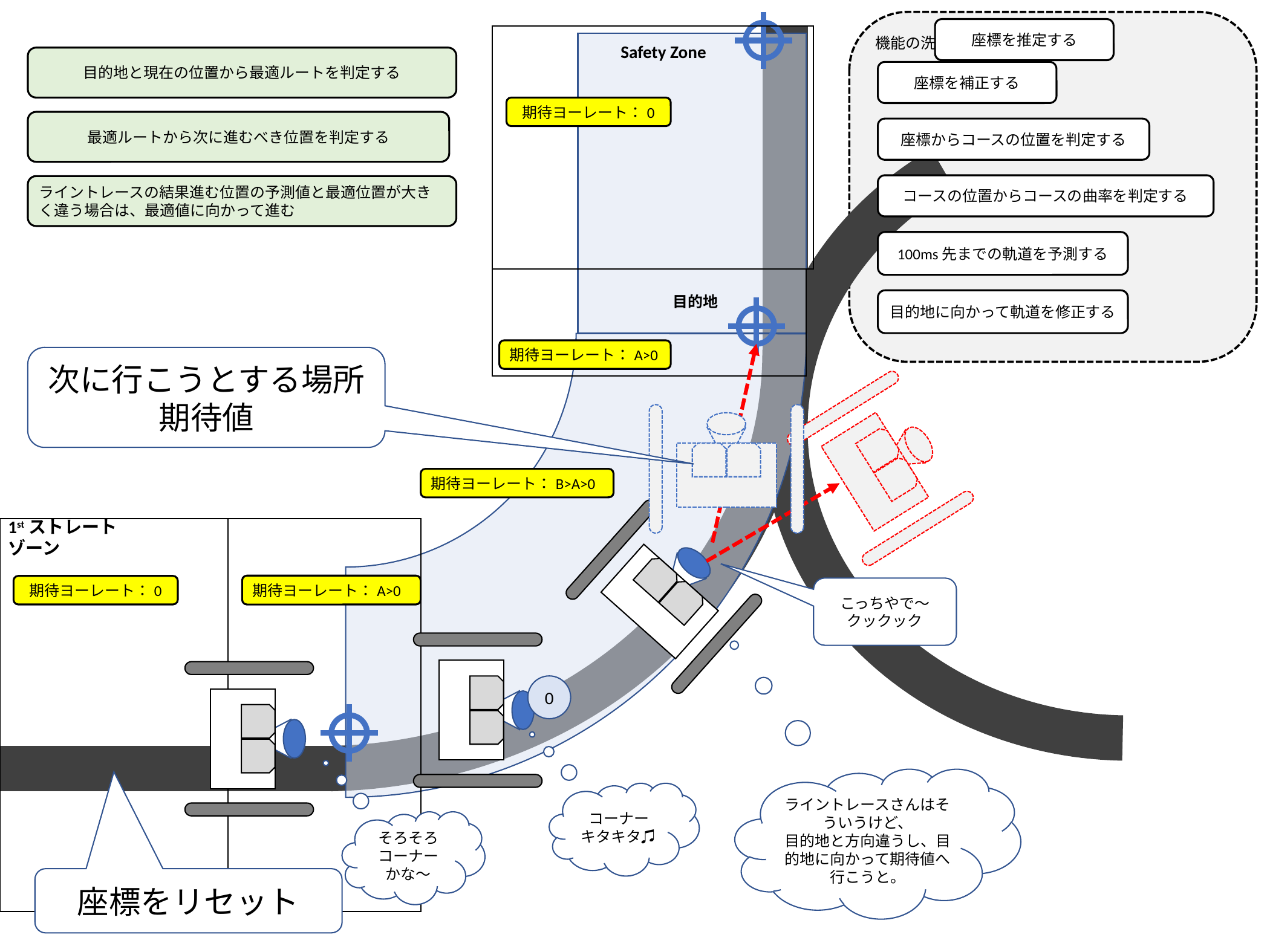

機能の洗い出し
座標を推定する

Safety Zone
目的地と現在の位置から最適ルートを判定する
座標を補正する
期待ヨーレート：0
最適ルートから次に進むべき位置を判定する
座標からコースの位置を判定する
コースの位置からコースの曲率を判定する
ライントレースの結果進む位置の予測値と最適位置が大きく違う場合は、最適値に向かって進む
100ms先までの軌道を予測する

目的地
目的地に向かって軌道を修正する

期待ヨーレート：A>0
次に行こうとする場所
期待値

期待ヨーレート：B>A>0

1stストレートゾーン

期待ヨーレート：A>0
期待ヨーレート：0
こっちやで〜
クックック

0

ライントレースさんはそういうけど、
目的地と方向違うし、目的地に向かって期待値へ行こうと。
コーナー
キタキタ♫
そろそろコーナーかな〜
座標をリセット